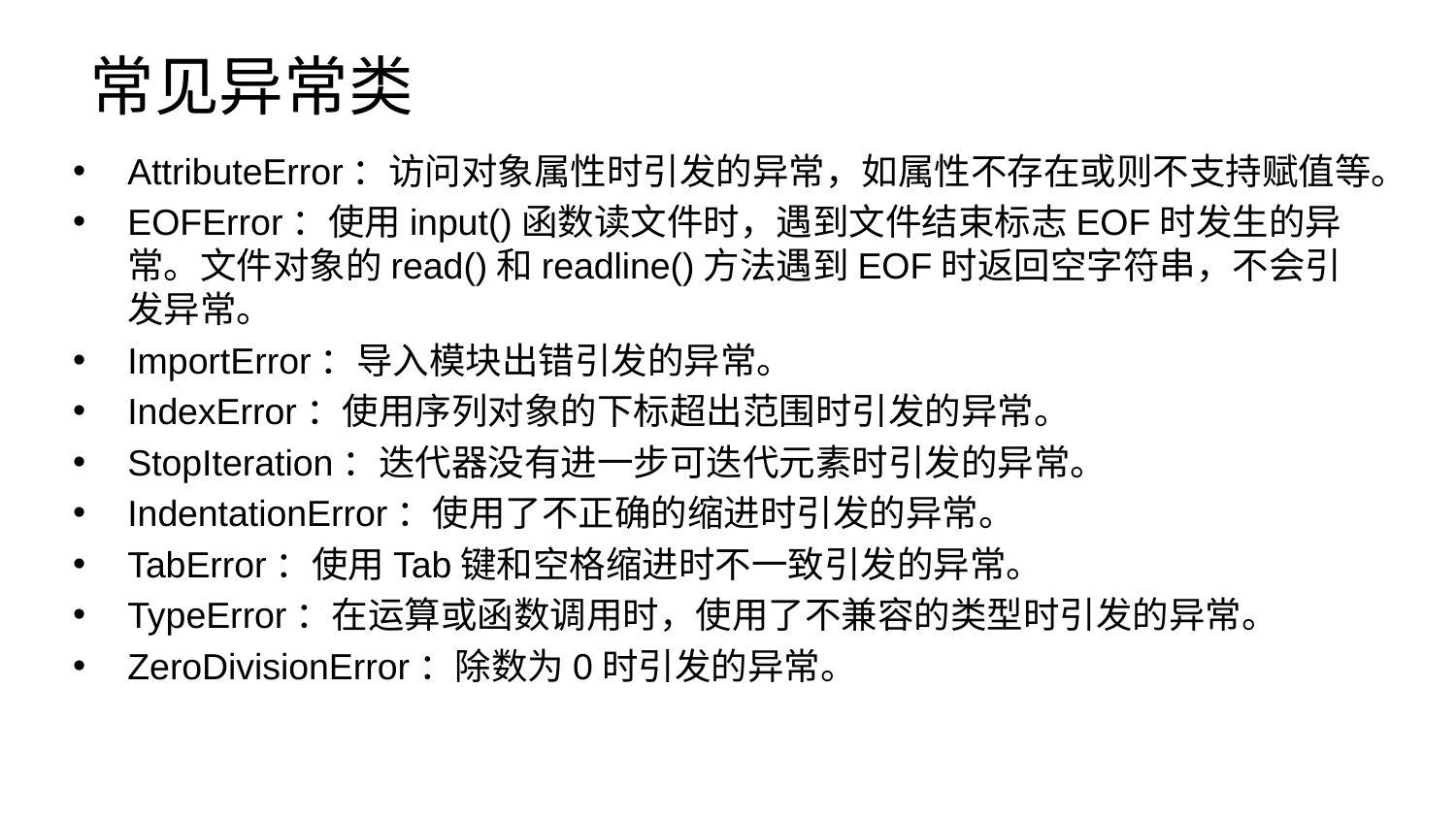

# 常见异常类
AttributeError：访问对象属性时引发的异常，如属性不存在或则不支持赋值等。
EOFError：使用input()函数读文件时，遇到文件结束标志EOF时发生的异常。文件对象的read()和readline()方法遇到EOF时返回空字符串，不会引发异常。
ImportError：导入模块出错引发的异常。
IndexError：使用序列对象的下标超出范围时引发的异常。
StopIteration：迭代器没有进一步可迭代元素时引发的异常。
IndentationError：使用了不正确的缩进时引发的异常。
TabError：使用Tab键和空格缩进时不一致引发的异常。
TypeError：在运算或函数调用时，使用了不兼容的类型时引发的异常。
ZeroDivisionError：除数为0时引发的异常。